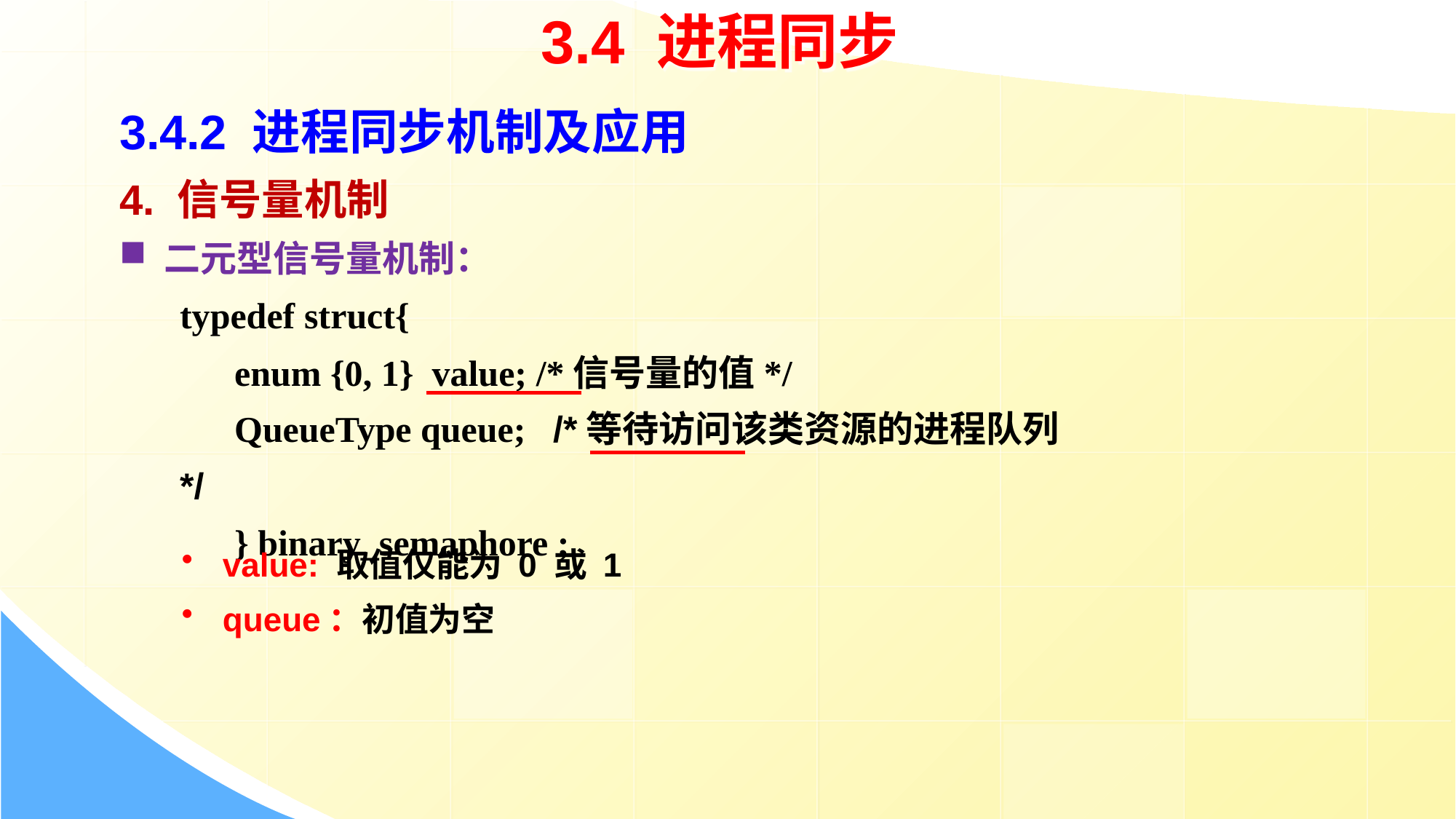

3.4 进程同步
3.4.2 进程同步机制及应用
4. 信号量机制
 二元型信号量机制：

typedef struct{
      enum {0, 1}  value; /*信号量的值*/
      QueueType queue;   /*等待访问该类资源的进程队列*/
      } binary_semaphore ;
value: 取值仅能为 0 或 1
queue：初值为空